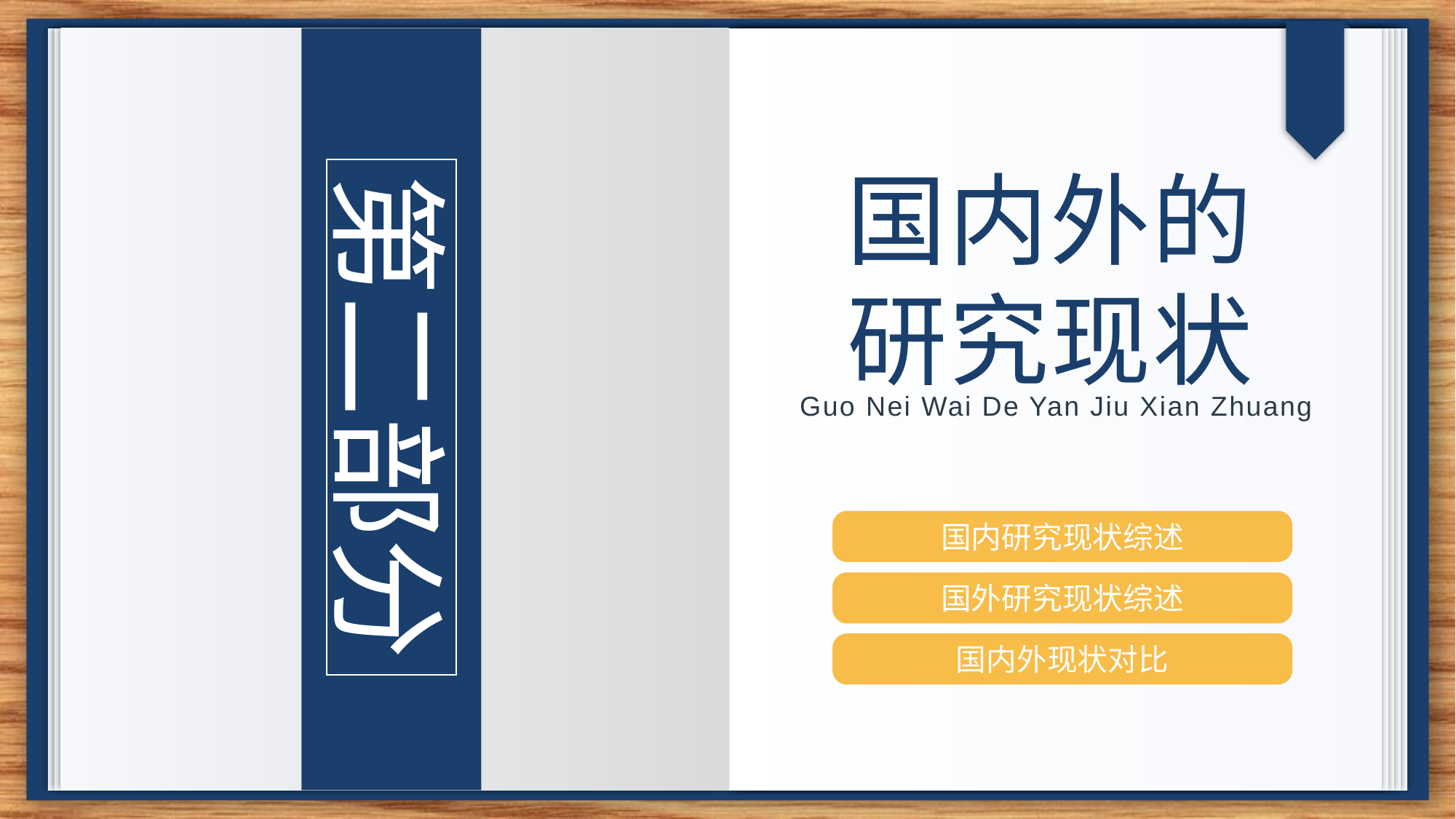

国内外的研究现状
第二部分
Guo Nei Wai De Yan Jiu Xian Zhuang

国内研究现状综述

国外研究现状综述

国内外现状对比